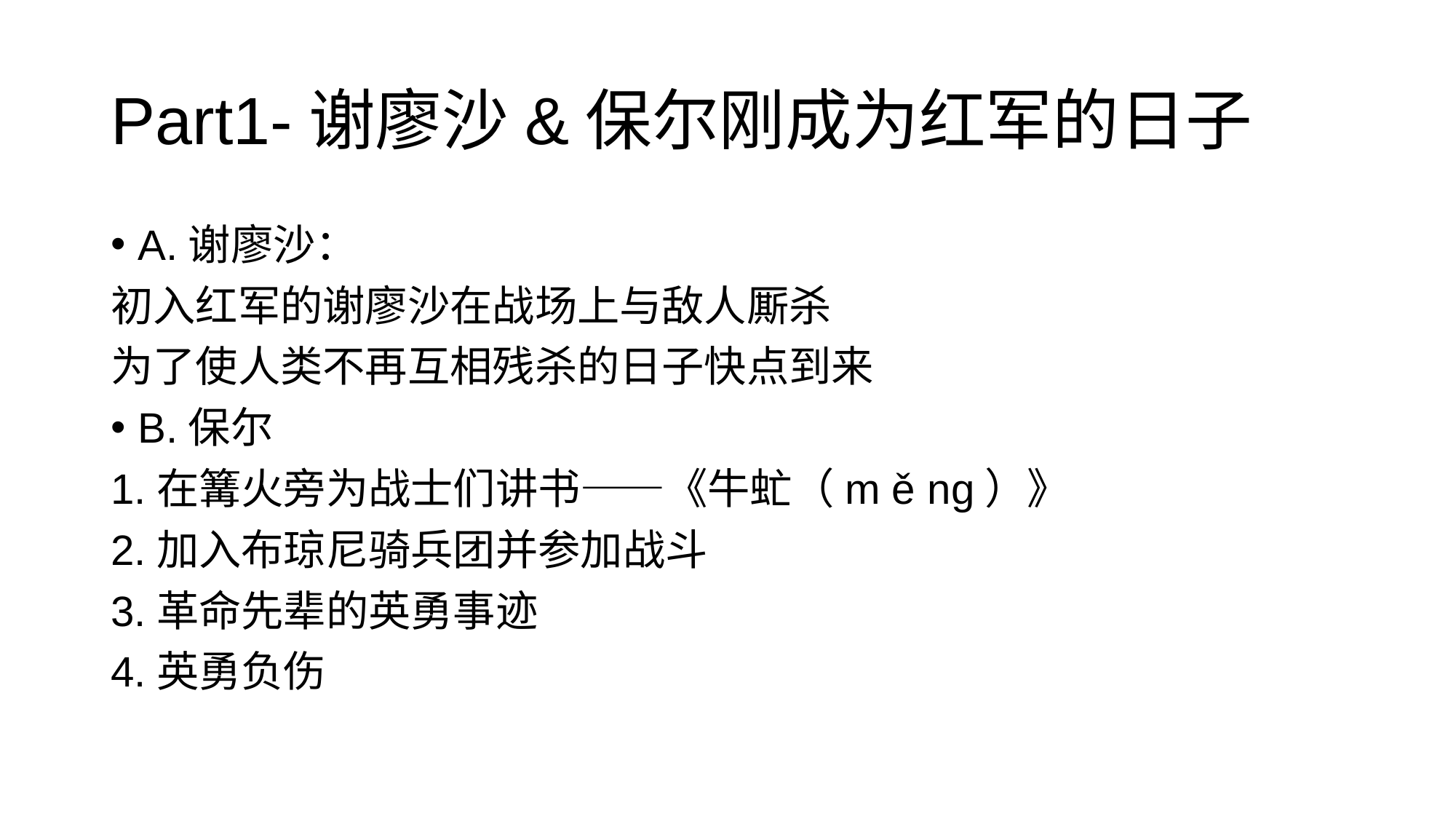

# Part1-谢廖沙&保尔刚成为红军的日子
A.谢廖沙：
初入红军的谢廖沙在战场上与敌人厮杀
为了使人类不再互相残杀的日子快点到来
B.保尔
1.在篝火旁为战士们讲书——《牛虻（m ě ng）》
2.加入布琼尼骑兵团并参加战斗
3.革命先辈的英勇事迹
4.英勇负伤